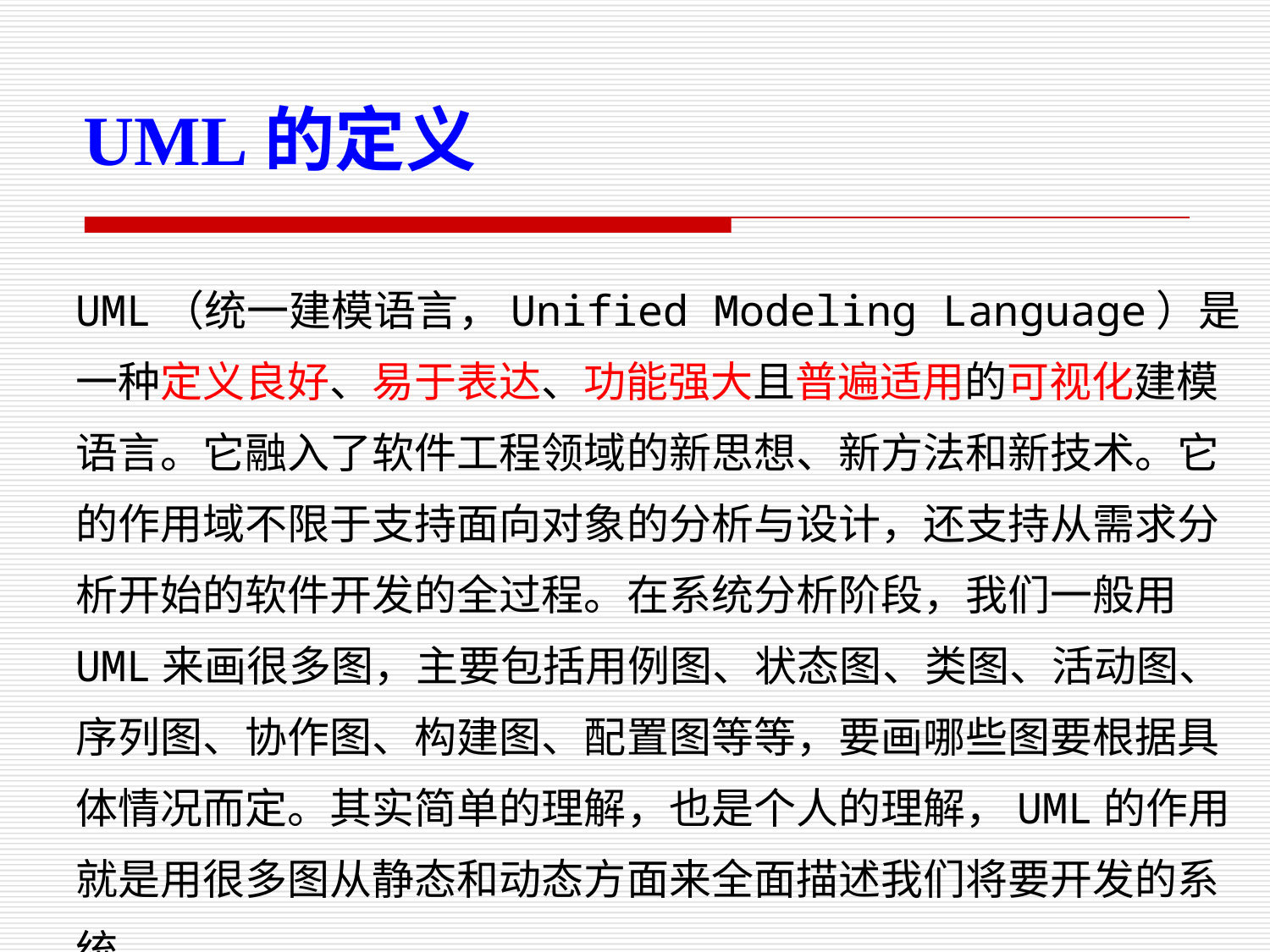

UML的定义
UML（统一建模语言，Unified Modeling Language）是一种定义良好、易于表达、功能强大且普遍适用的可视化建模语言。它融入了软件工程领域的新思想、新方法和新技术。它的作用域不限于支持面向对象的分析与设计，还支持从需求分析开始的软件开发的全过程。在系统分析阶段，我们一般用UML来画很多图，主要包括用例图、状态图、类图、活动图、序列图、协作图、构建图、配置图等等，要画哪些图要根据具体情况而定。其实简单的理解，也是个人的理解，UML的作用就是用很多图从静态和动态方面来全面描述我们将要开发的系统。